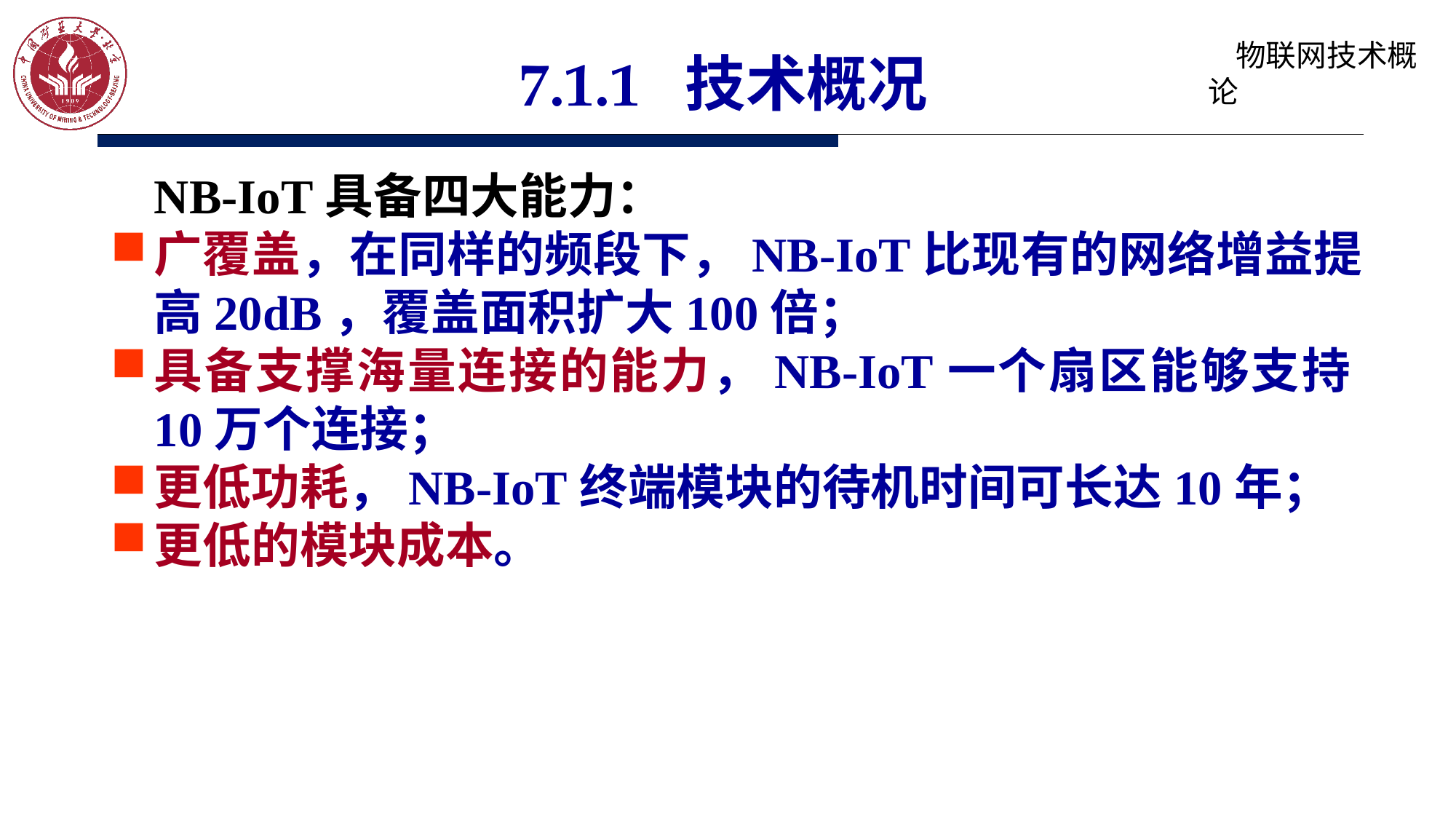

# 7.1.1  技术概况
NB-IoT具备四大能力：
广覆盖，在同样的频段下，NB-IoT比现有的网络增益提高20dB，覆盖面积扩大100倍；
具备支撑海量连接的能力，NB-IoT一个扇区能够支持10万个连接；
更低功耗，NB-IoT终端模块的待机时间可长达10年；
更低的模块成本。